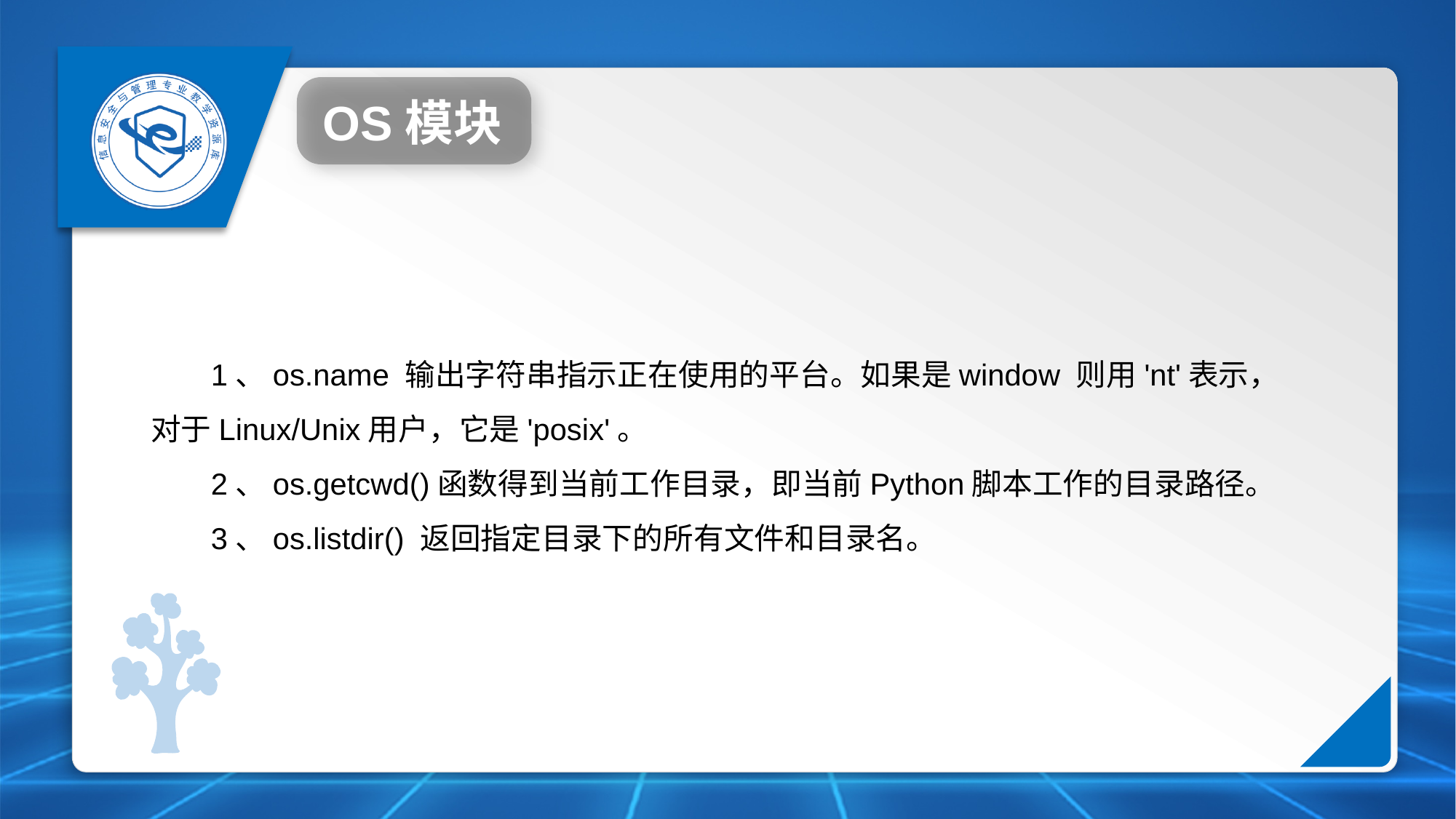

OS模块
1、os.name 输出字符串指示正在使用的平台。如果是window 则用'nt'表示，对于Linux/Unix用户，它是'posix'。
2、os.getcwd()函数得到当前工作目录，即当前Python脚本工作的目录路径。
3、os.listdir() 返回指定目录下的所有文件和目录名。